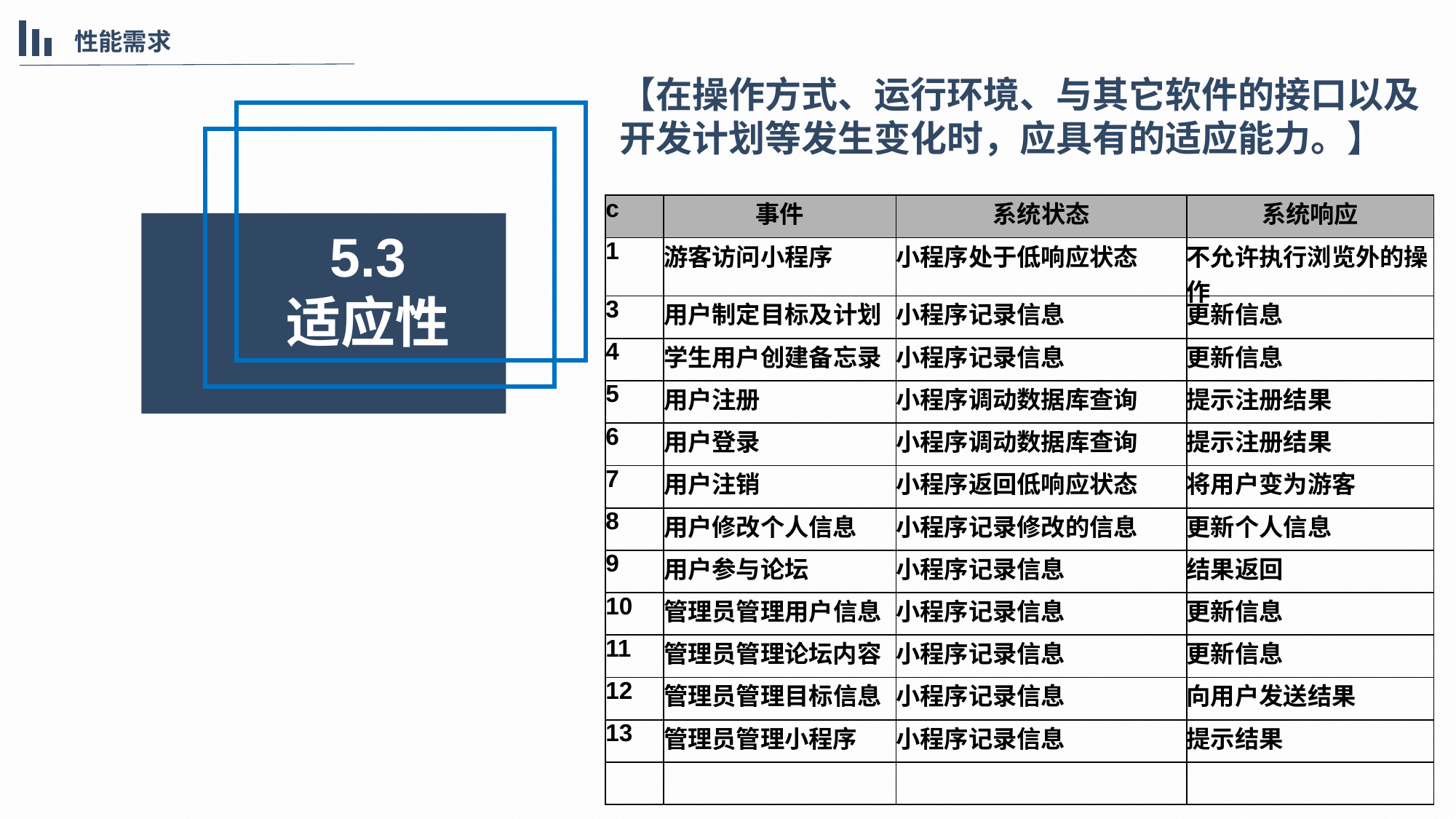

性能需求

【在操作方式、运行环境、与其它软件的接口以及开发计划等发生变化时，应具有的适应能力。】

| c | 事件 | 系统状态 | 系统响应 |
| --- | --- | --- | --- |
| 1 | 游客访问小程序 | 小程序处于低响应状态 | 不允许执行浏览外的操作 |
| 3 | 用户制定目标及计划 | 小程序记录信息 | 更新信息 |
| 4 | 学生用户创建备忘录 | 小程序记录信息 | 更新信息 |
| 5 | 用户注册 | 小程序调动数据库查询 | 提示注册结果 |
| 6 | 用户登录 | 小程序调动数据库查询 | 提示注册结果 |
| 7 | 用户注销 | 小程序返回低响应状态 | 将用户变为游客 |
| 8 | 用户修改个人信息 | 小程序记录修改的信息 | 更新个人信息 |
| 9 | 用户参与论坛 | 小程序记录信息 | 结果返回 |
| 10 | 管理员管理用户信息 | 小程序记录信息 | 更新信息 |
| 11 | 管理员管理论坛内容 | 小程序记录信息 | 更新信息 |
| 12 | 管理员管理目标信息 | 小程序记录信息 | 向用户发送结果 |
| 13 | 管理员管理小程序 | 小程序记录信息 | 提示结果 |
|  |  |  |  |

5.3
适应性